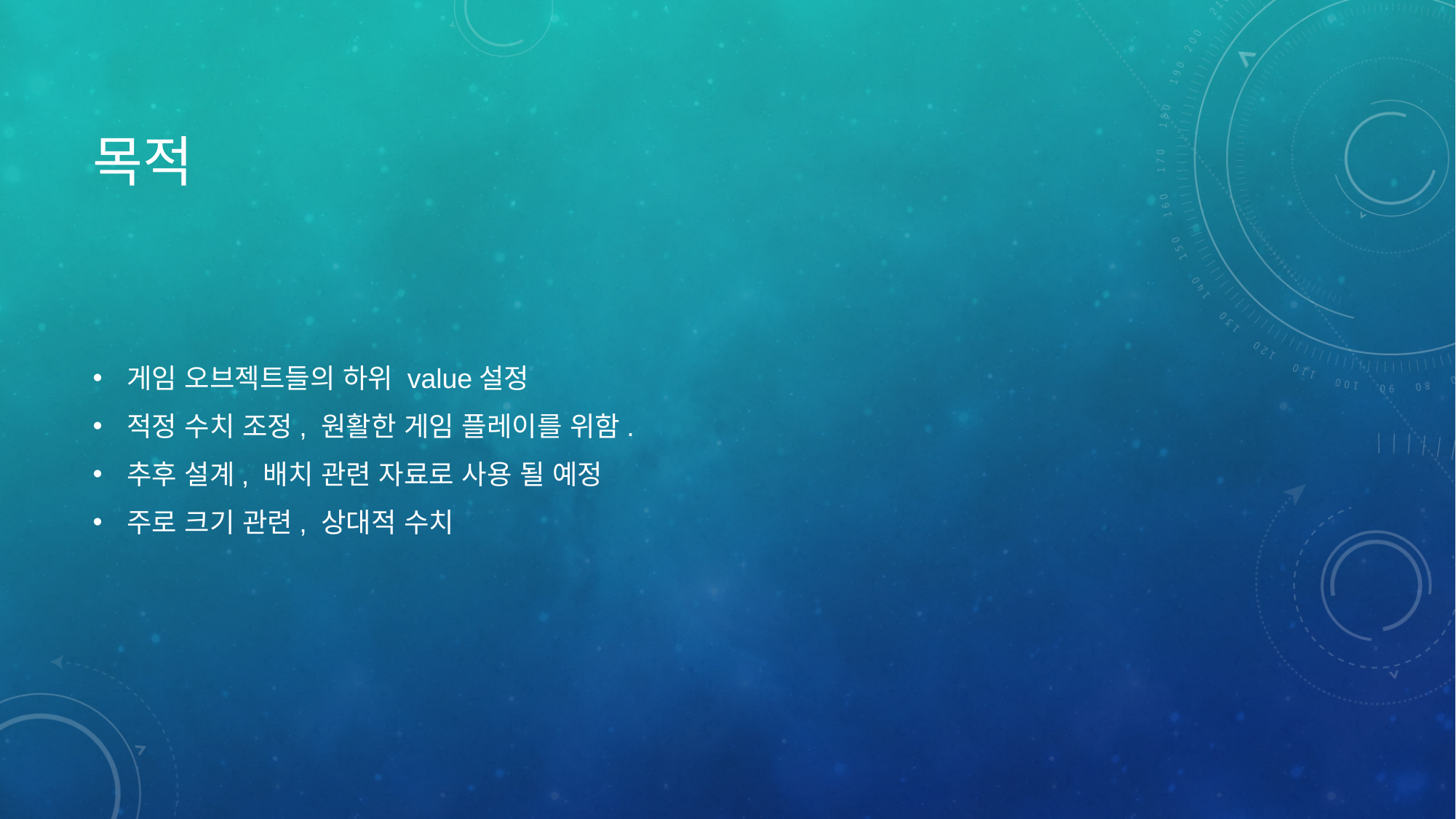

# 목적
게임 오브젝트들의 하위 value설정
적정 수치 조정, 원활한 게임 플레이를 위함.
추후 설계, 배치 관련 자료로 사용 될 예정
주로 크기 관련, 상대적 수치